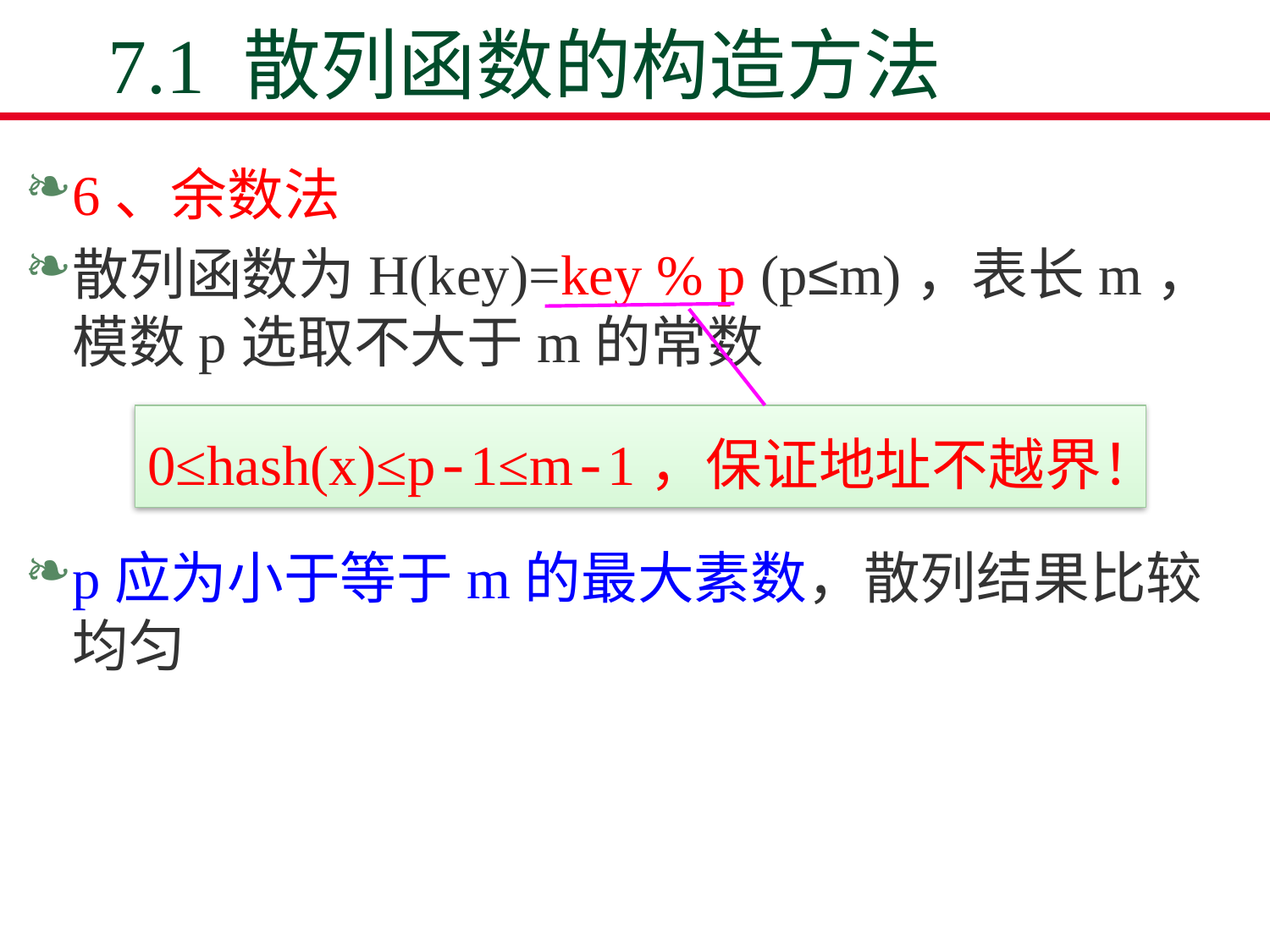

# 7.1 散列函数的构造方法
6、余数法
散列函数为H(key)=key % p (p≤m)，表长m，模数p选取不大于m的常数

p应为小于等于m的最大素数，散列结果比较均匀

0≤hash(x)≤p-1≤m-1，保证地址不越界！